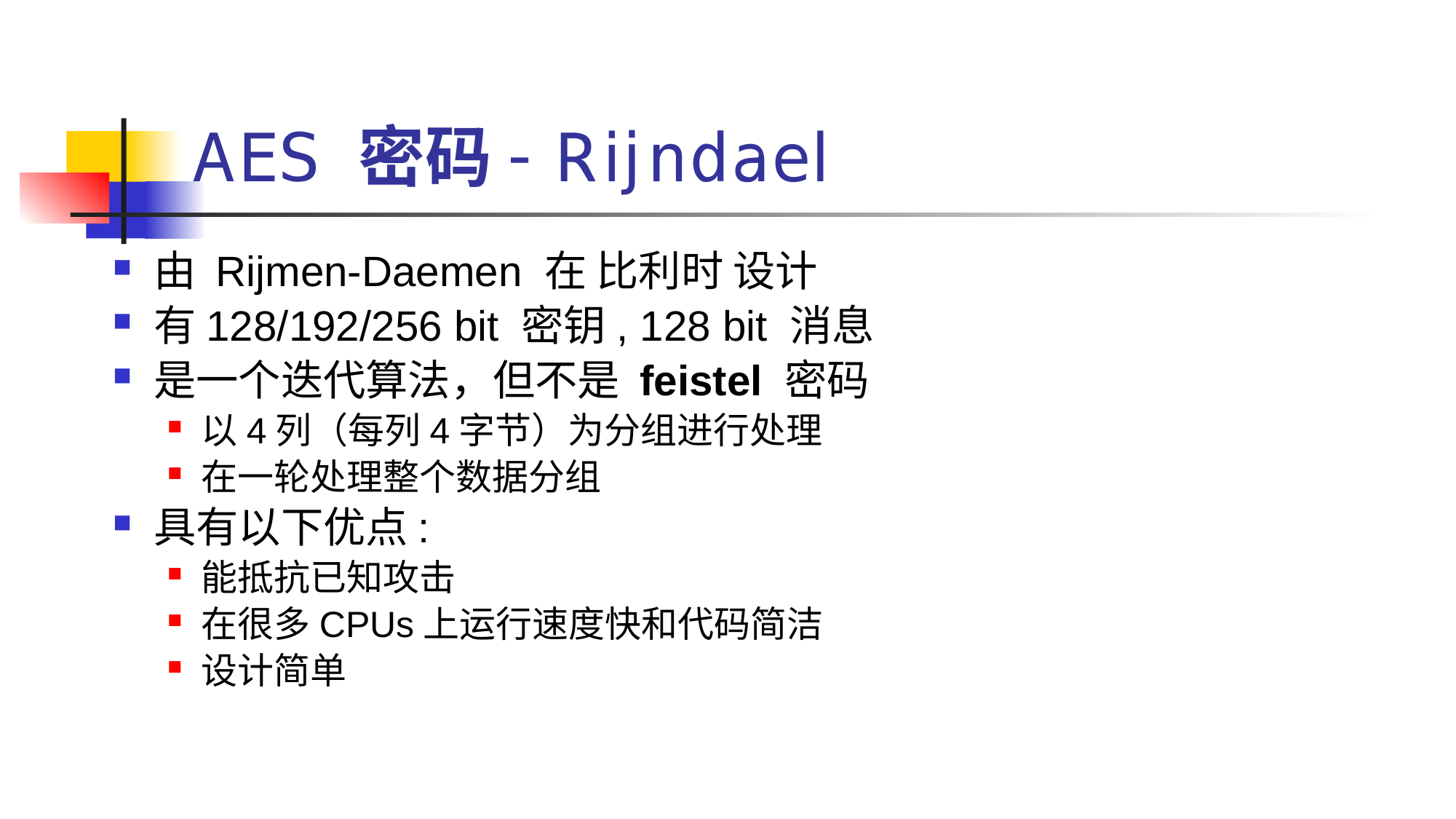

# AES 密码- Rijndael
由 Rijmen-Daemen 在 比利时 设计
有128/192/256 bit 密钥, 128 bit 消息
是一个迭代算法，但不是 feistel 密码
以4列（每列4字节）为分组进行处理
在一轮处理整个数据分组
具有以下优点:
能抵抗已知攻击
在很多CPUs上运行速度快和代码简洁
设计简单